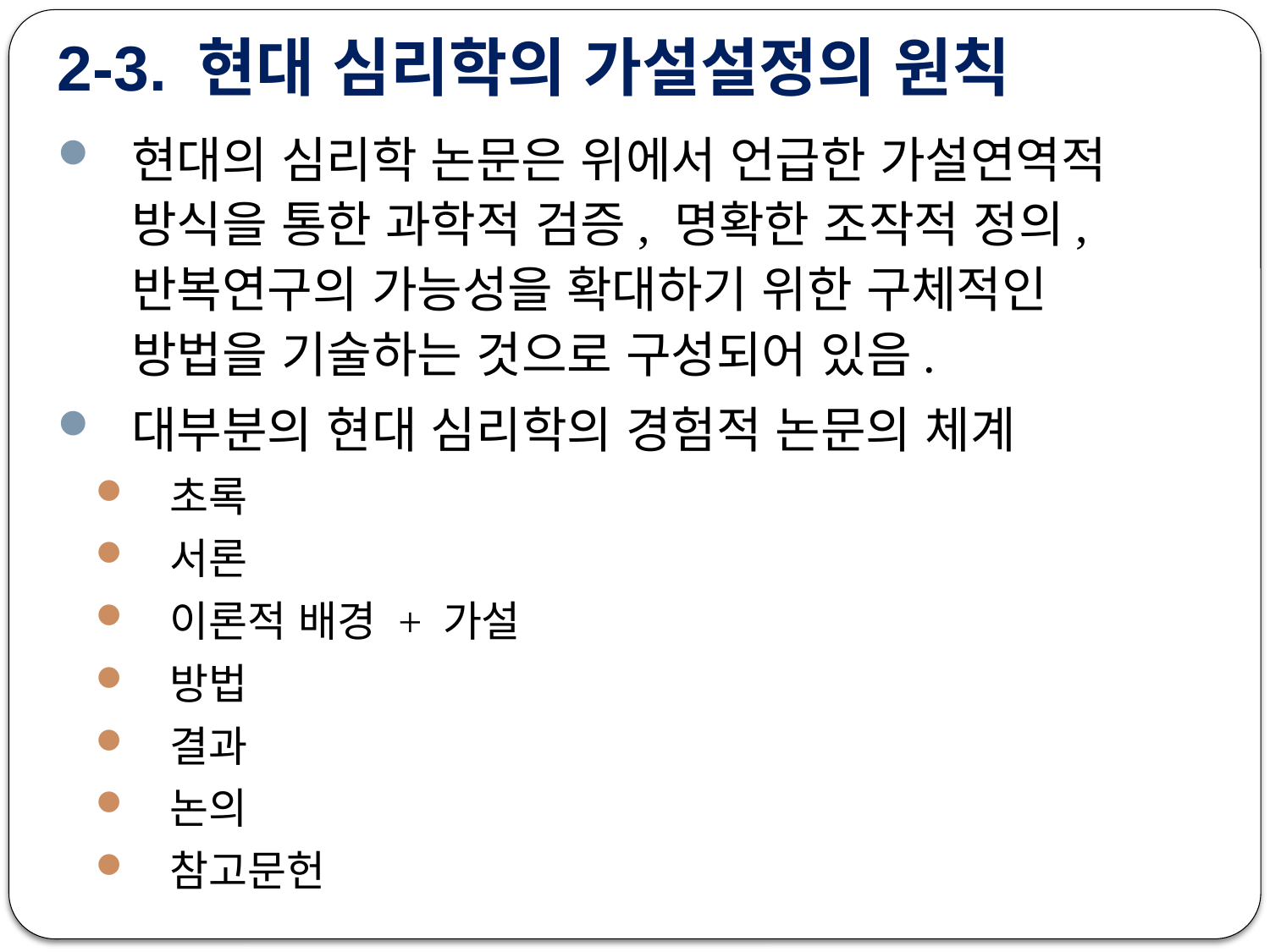

# 2-3. 현대 심리학의 가설설정의 원칙
현대의 심리학 논문은 위에서 언급한 가설연역적 방식을 통한 과학적 검증, 명확한 조작적 정의, 반복연구의 가능성을 확대하기 위한 구체적인 방법을 기술하는 것으로 구성되어 있음.
대부분의 현대 심리학의 경험적 논문의 체계
초록
서론
이론적 배경 + 가설
방법
결과
논의
참고문헌